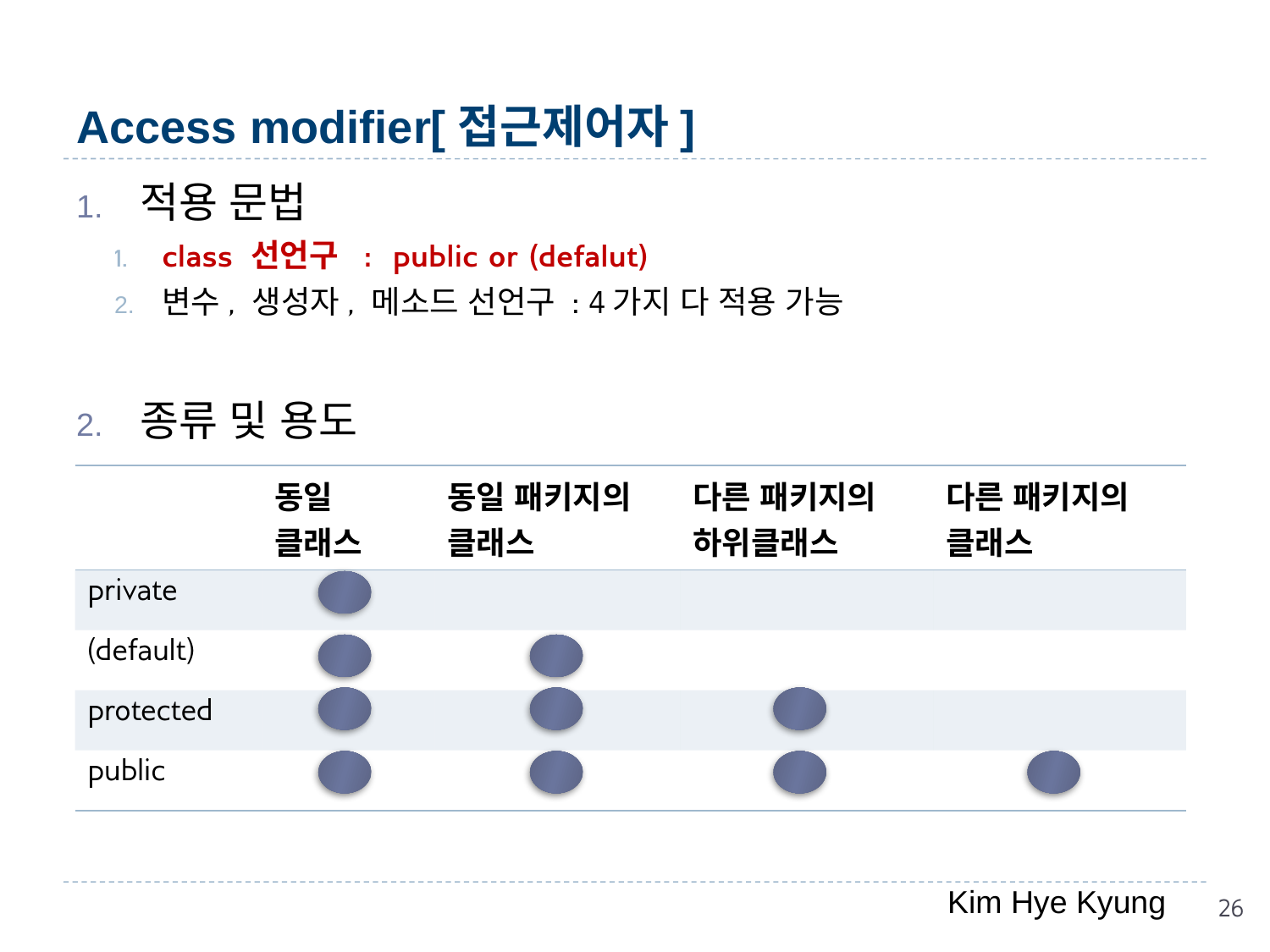

# Access modifier[접근제어자]
적용 문법
class 선언구  :  public or (defalut)
변수, 생성자, 메소드 선언구 : 4가지 다 적용 가능

종류 및 용도
|  | 동일 클래스 | 동일 패키지의 클래스 | 다른 패키지의 하위클래스 | 다른 패키지의 클래스 |
| --- | --- | --- | --- | --- |
| private |  |  |  |  |
| (default) |  |  |  |  |
| protected |  |  |  |  |
| public |  |  |  |  |

26